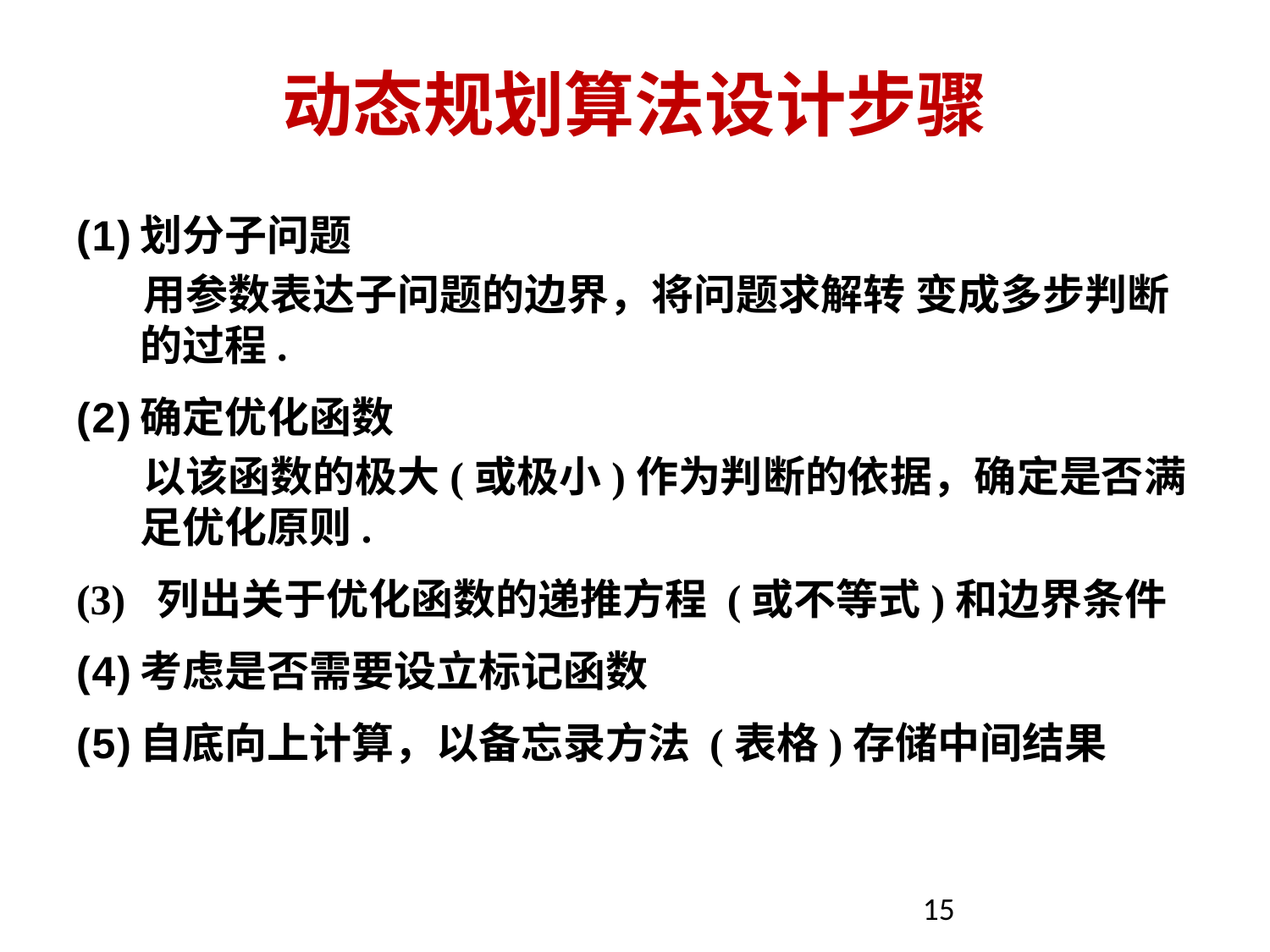

# 动态规划算法设计步骤
划分子问题
      用参数表达子问题的边界，将问题求解转 变成多步判断的过程.
确定优化函数
      以该函数的极大(或极小)作为判断的依据，确定是否满足优化原则.
(3)  列出关于优化函数的递推方程 (或不等式)和边界条件
考虑是否需要设立标记函数
自底向上计算，以备忘录方法 (表格)存储中间结果

15